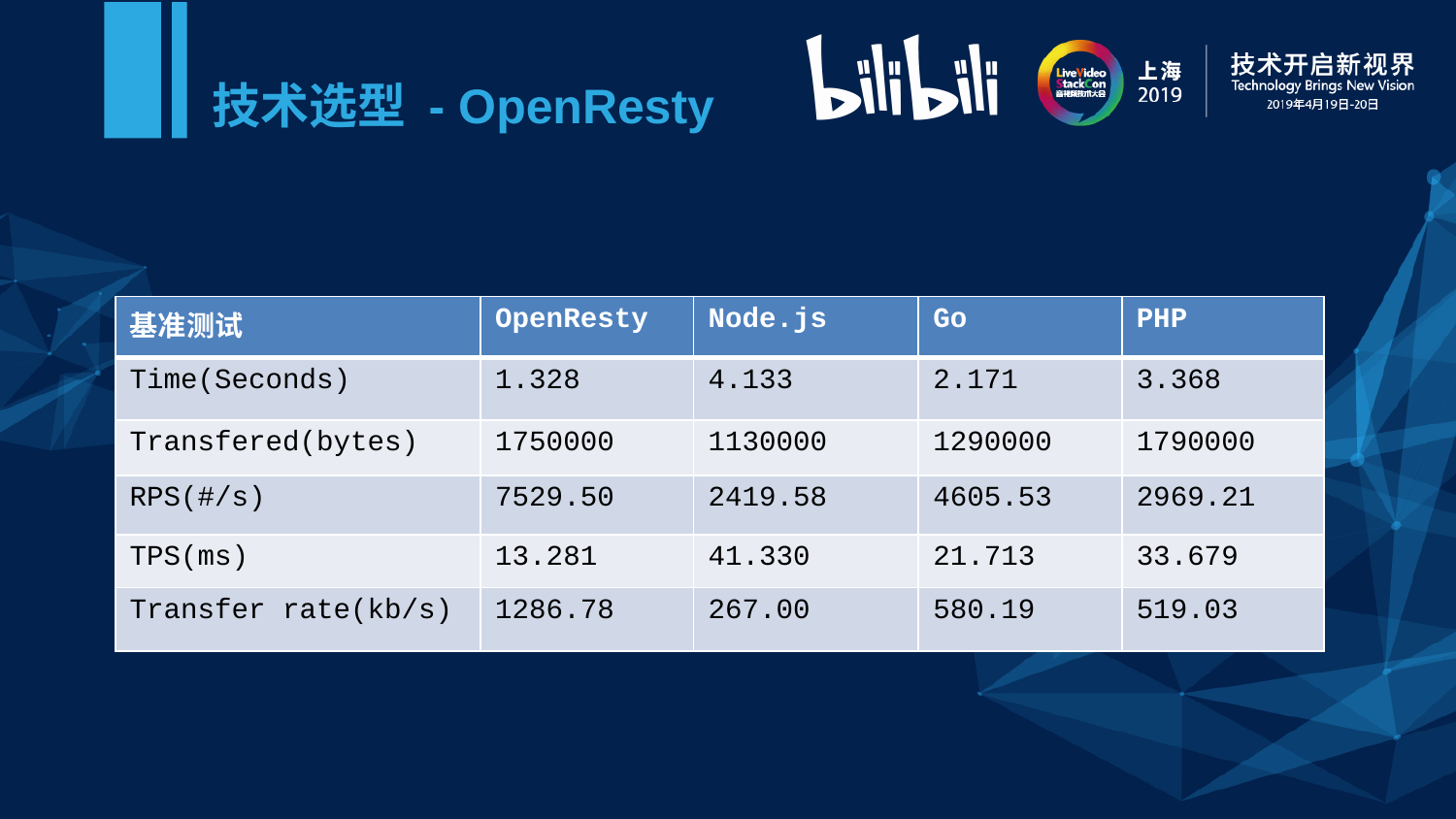

技术选型 - OpenResty
| 基准测试 | OpenResty | Node.js | Go | PHP |
| --- | --- | --- | --- | --- |
| Time(Seconds) | 1.328 | 4.133 | 2.171 | 3.368 |
| Transfered(bytes) | 1750000 | 1130000 | 1290000 | 1790000 |
| RPS(#/s) | 7529.50 | 2419.58 | 4605.53 | 2969.21 |
| TPS(ms) | 13.281 | 41.330 | 21.713 | 33.679 |
| Transfer rate(kb/s) | 1286.78 | 267.00 | 580.19 | 519.03 |